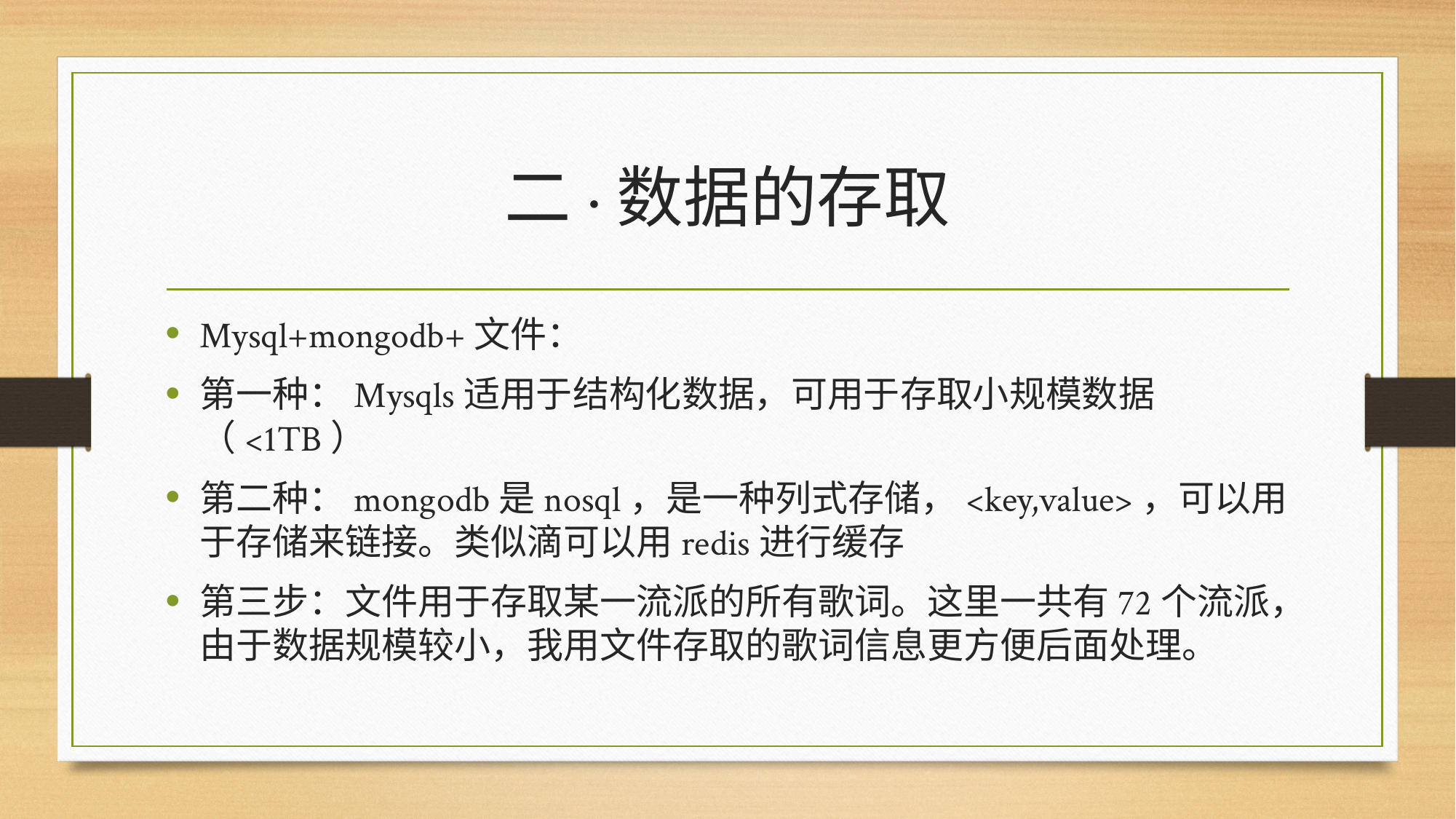

# 二·数据的存取
Mysql+mongodb+文件：
第一种：Mysqls适用于结构化数据，可用于存取小规模数据（<1TB）
第二种：mongodb是nosql，是一种列式存储，<key,value>，可以用于存储来链接。类似滴可以用redis进行缓存
第三步：文件用于存取某一流派的所有歌词。这里一共有72个流派，由于数据规模较小，我用文件存取的歌词信息更方便后面处理。